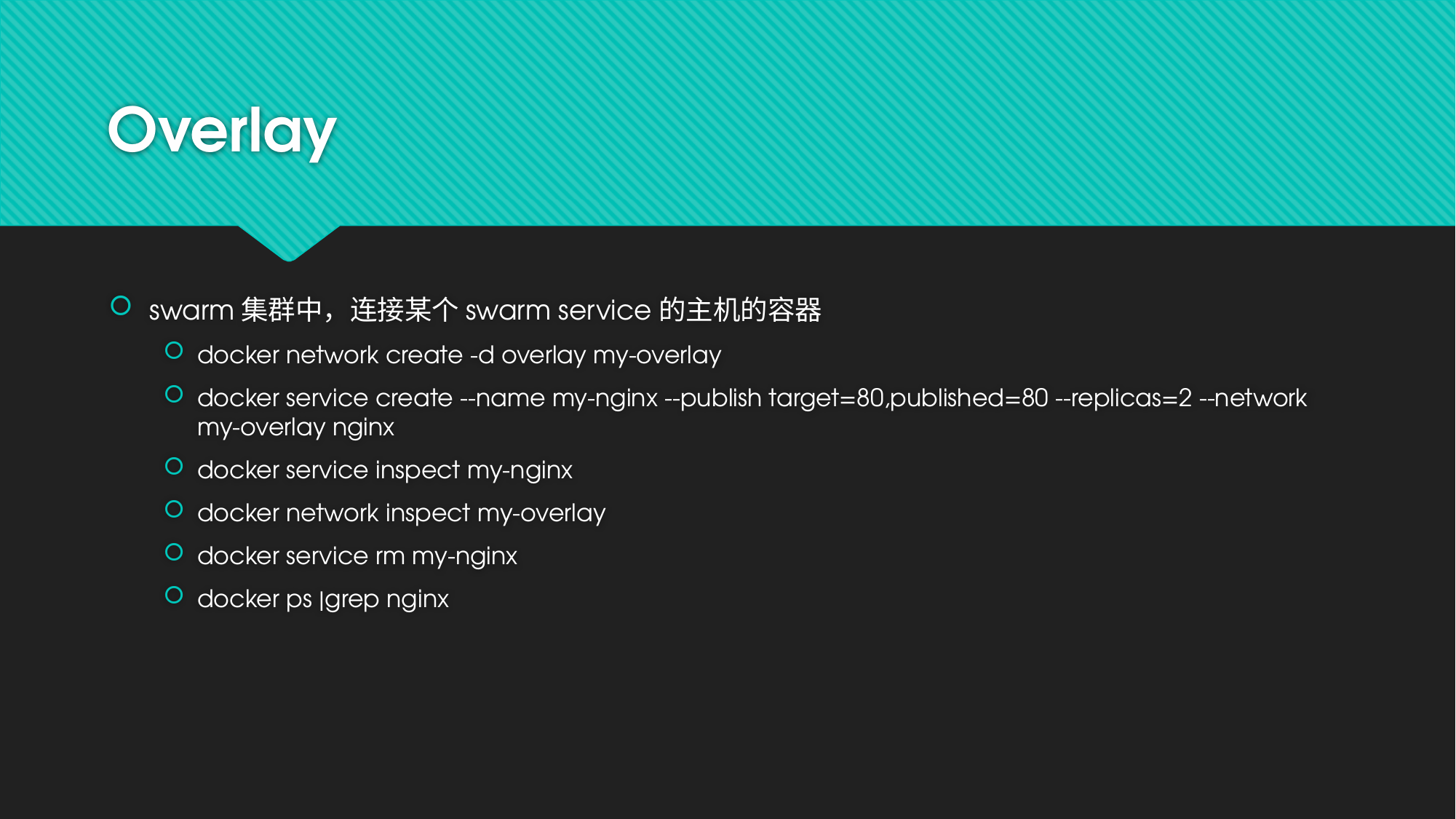

# Overlay
swarm集群中，连接某个swarm service的主机的容器
docker network create -d overlay my-overlay
docker service create --name my-nginx --publish target=80,published=80 --replicas=2 --network my-overlay nginx
docker service inspect my-nginx
docker network inspect my-overlay
docker service rm my-nginx
docker ps |grep nginx